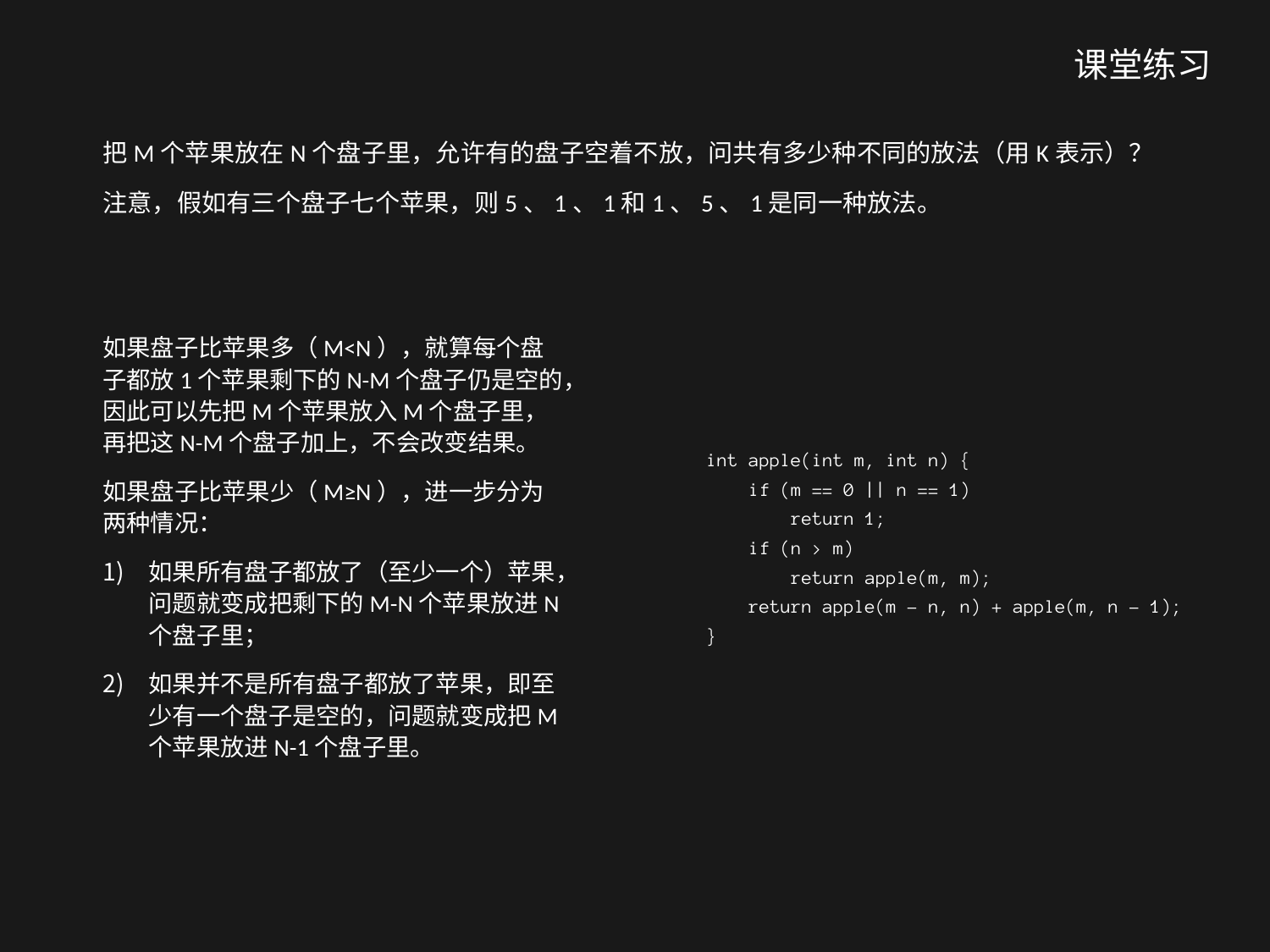

课堂练习
把M个苹果放在N个盘子里，允许有的盘子空着不放，问共有多少种不同的放法（用K表示）？
注意，假如有三个盘子七个苹果，则5、1、1和1、5、1是同一种放法。
如果盘子比苹果多（M<N），就算每个盘子都放1个苹果剩下的N-M个盘子仍是空的，因此可以先把M个苹果放入M个盘子里，再把这N-M个盘子加上，不会改变结果。
如果盘子比苹果少（M≥N），进一步分为两种情况：
如果所有盘子都放了（至少一个）苹果，问题就变成把剩下的M-N个苹果放进N个盘子里；
如果并不是所有盘子都放了苹果，即至少有一个盘子是空的，问题就变成把M个苹果放进N-1个盘子里。
int apple(int m, int n) {
    if (m == 0 || n == 1)
        return 1;
    if (n > m)
        return apple(m, m);
    return apple(m - n, n) + apple(m, n - 1);
}